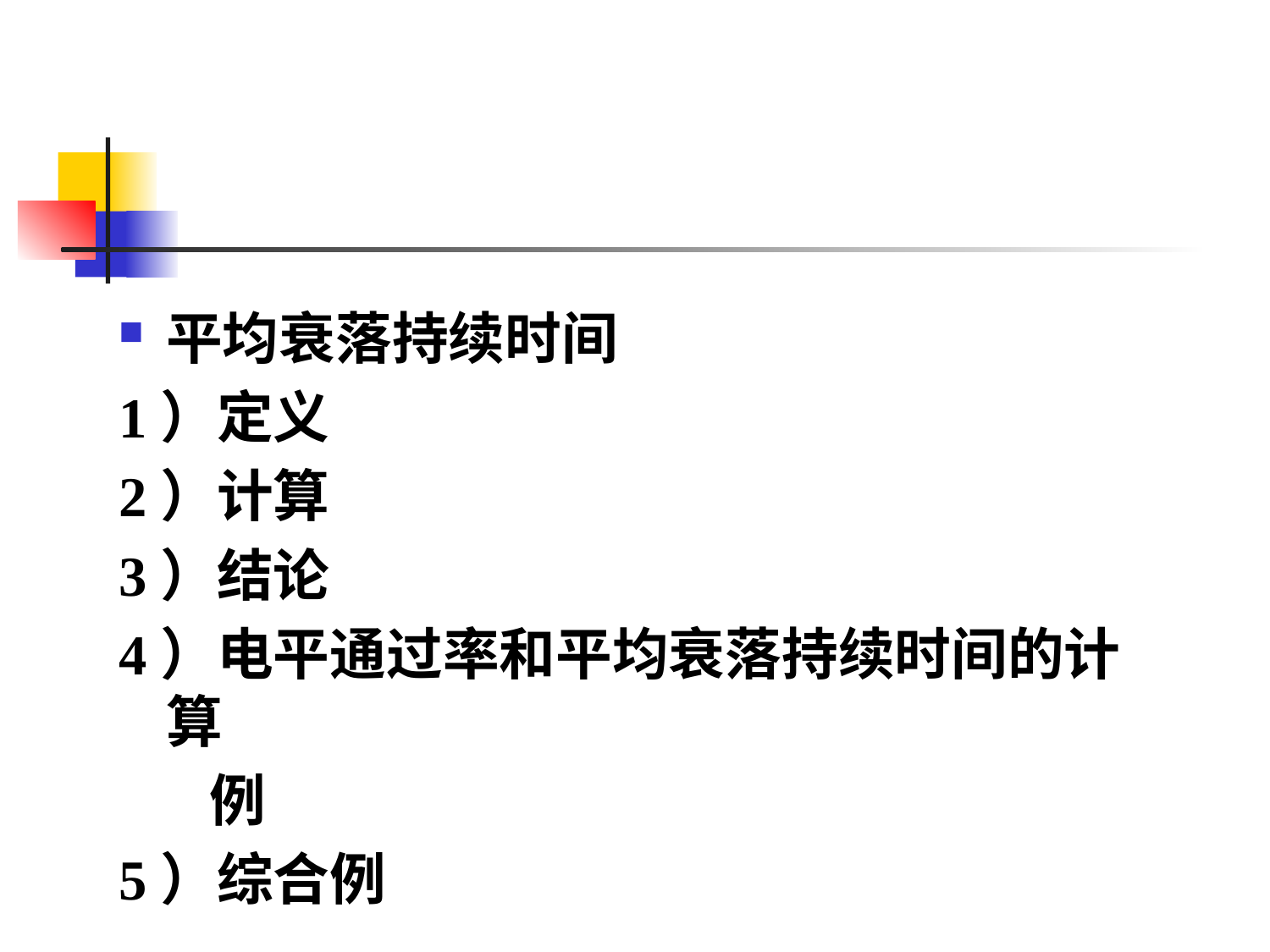

#
平均衰落持续时间
1）定义
2）计算
3）结论
4）电平通过率和平均衰落持续时间的计算
      例
5）综合例